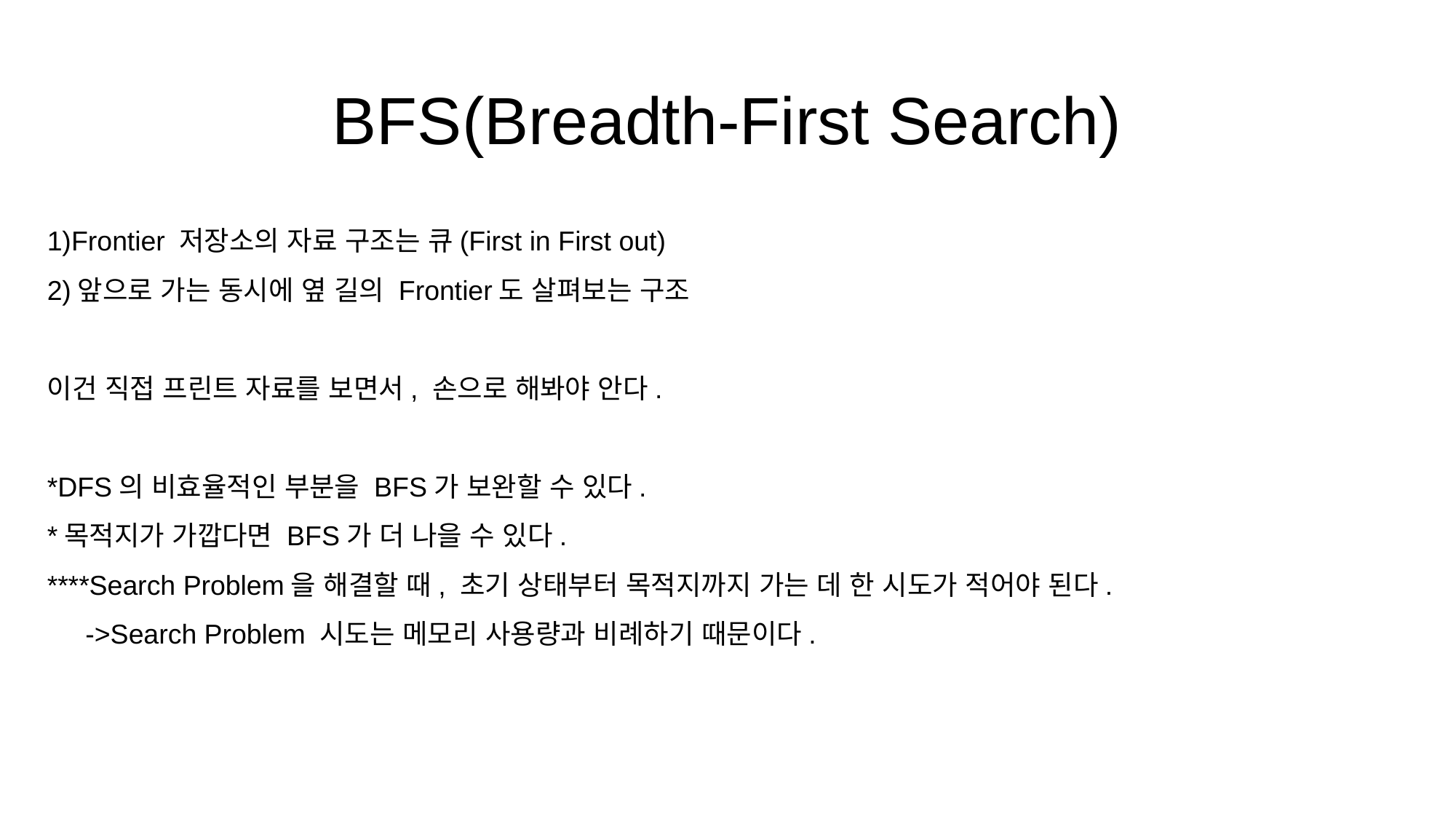

# BFS(Breadth-First Search)
1)Frontier 저장소의 자료 구조는 큐(First in First out)
2)앞으로 가는 동시에 옆 길의 Frontier도 살펴보는 구조

이건 직접 프린트 자료를 보면서, 손으로 해봐야 안다.

*DFS의 비효율적인 부분을 BFS가 보완할 수 있다.
*목적지가 가깝다면 BFS가 더 나을 수 있다.
****Search Problem을 해결할 때, 초기 상태부터 목적지까지 가는 데 한 시도가 적어야 된다.
     ->Search Problem 시도는 메모리 사용량과 비례하기 때문이다.